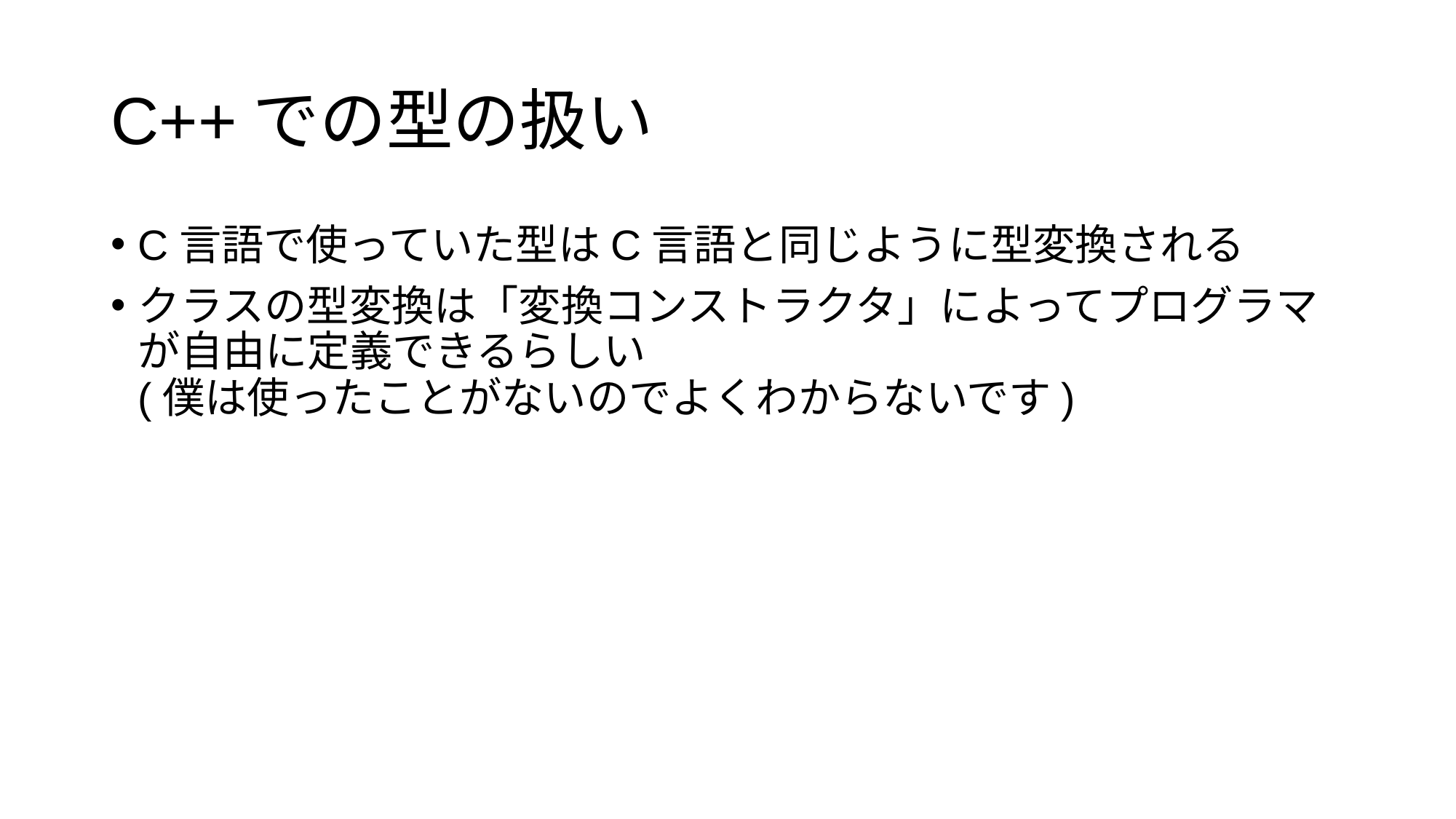

# C++での型の扱い
C言語で使っていた型はC言語と同じように型変換される
クラスの型変換は「変換コンストラクタ」によってプログラマが自由に定義できるらしい
(僕は使ったことがないのでよくわからないです)